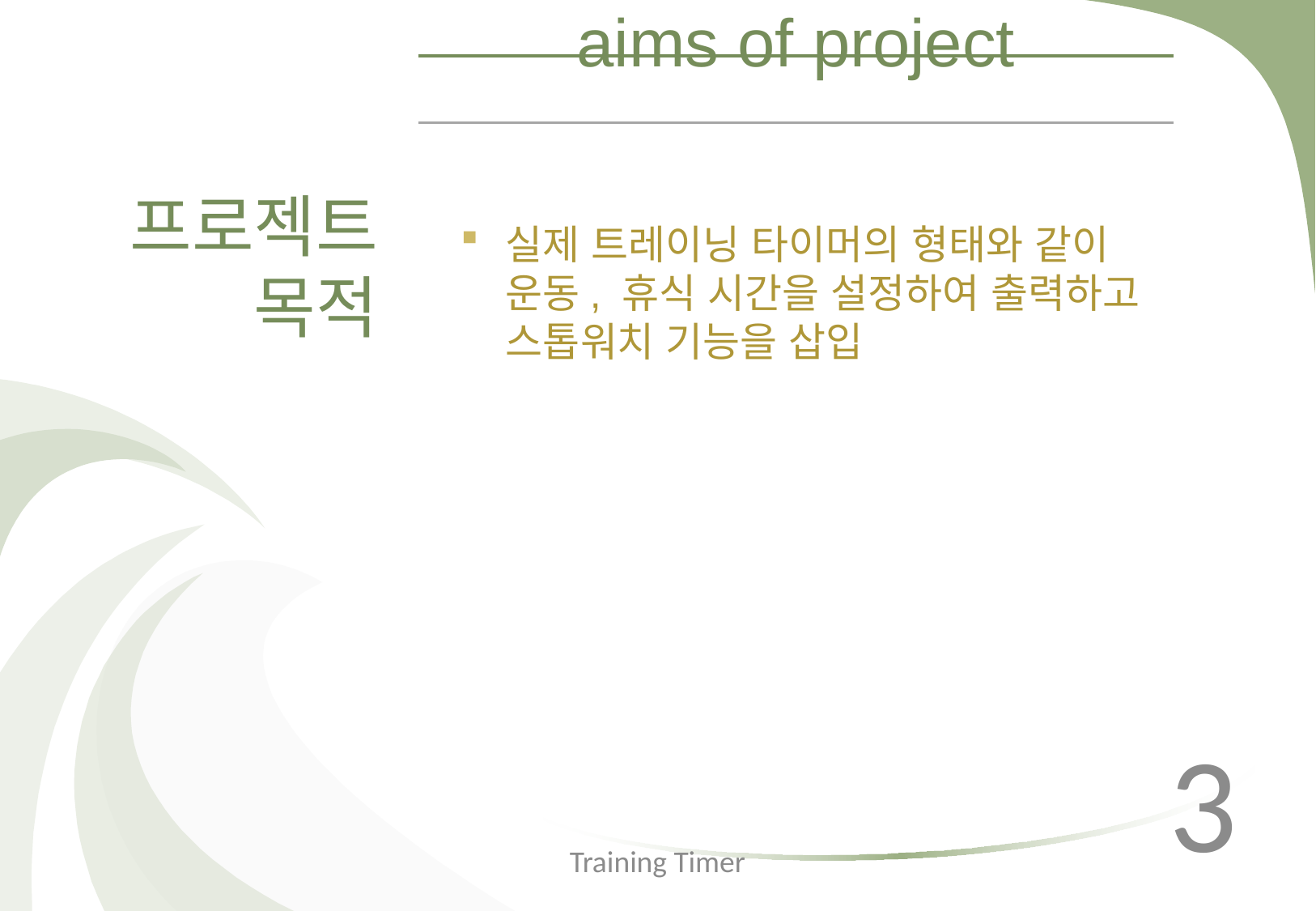

# aims of project
프로젝트
목적
실제 트레이닝 타이머의 형태와 같이 운동, 휴식 시간을 설정하여 출력하고 스톱워치 기능을 삽입
3
Training Timer